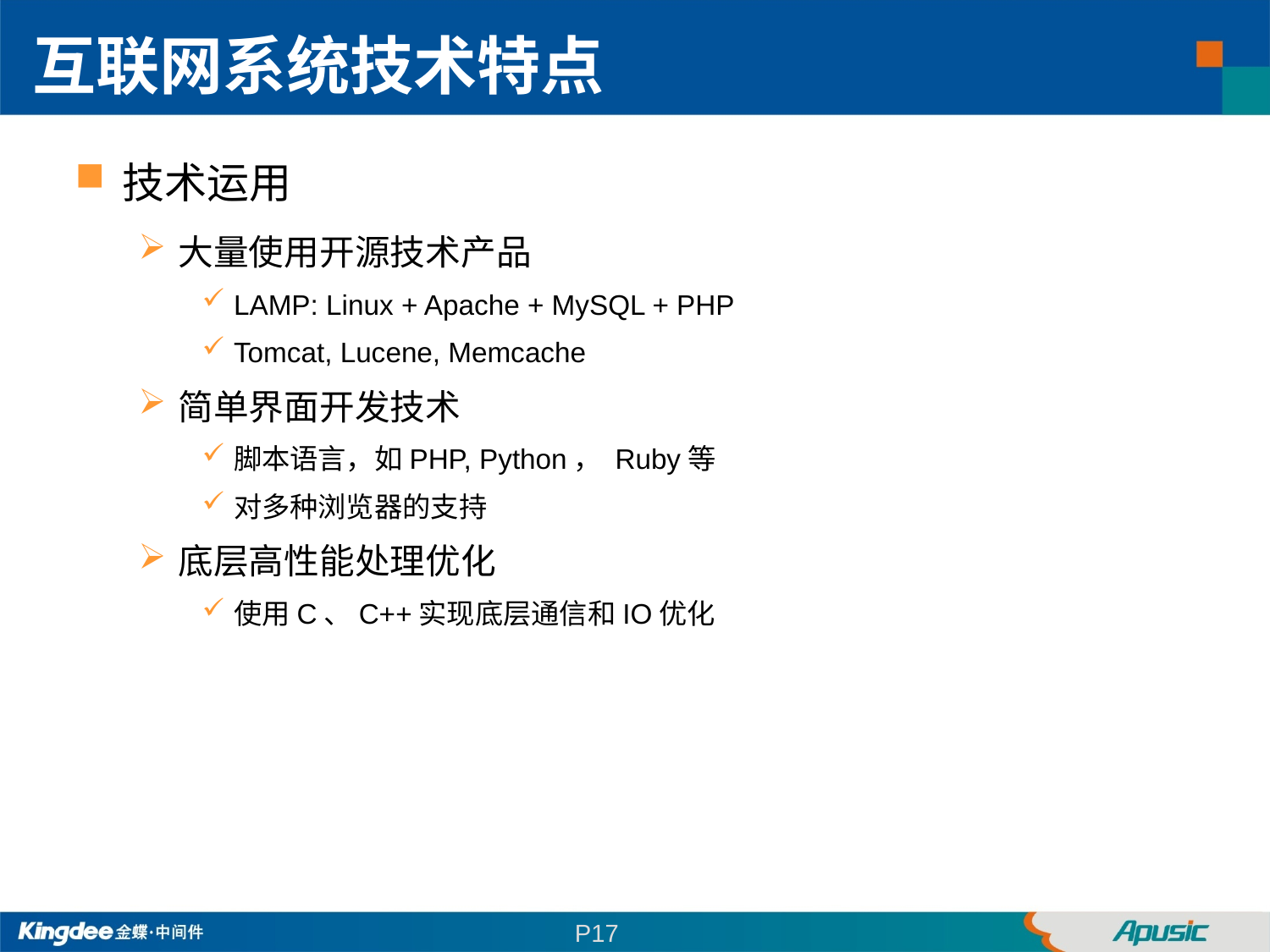

互联网系统技术特点
技术运用
大量使用开源技术产品
LAMP: Linux + Apache + MySQL + PHP
Tomcat, Lucene, Memcache
简单界面开发技术
脚本语言，如PHP, Python， Ruby等
对多种浏览器的支持
底层高性能处理优化
使用C、C++实现底层通信和IO优化